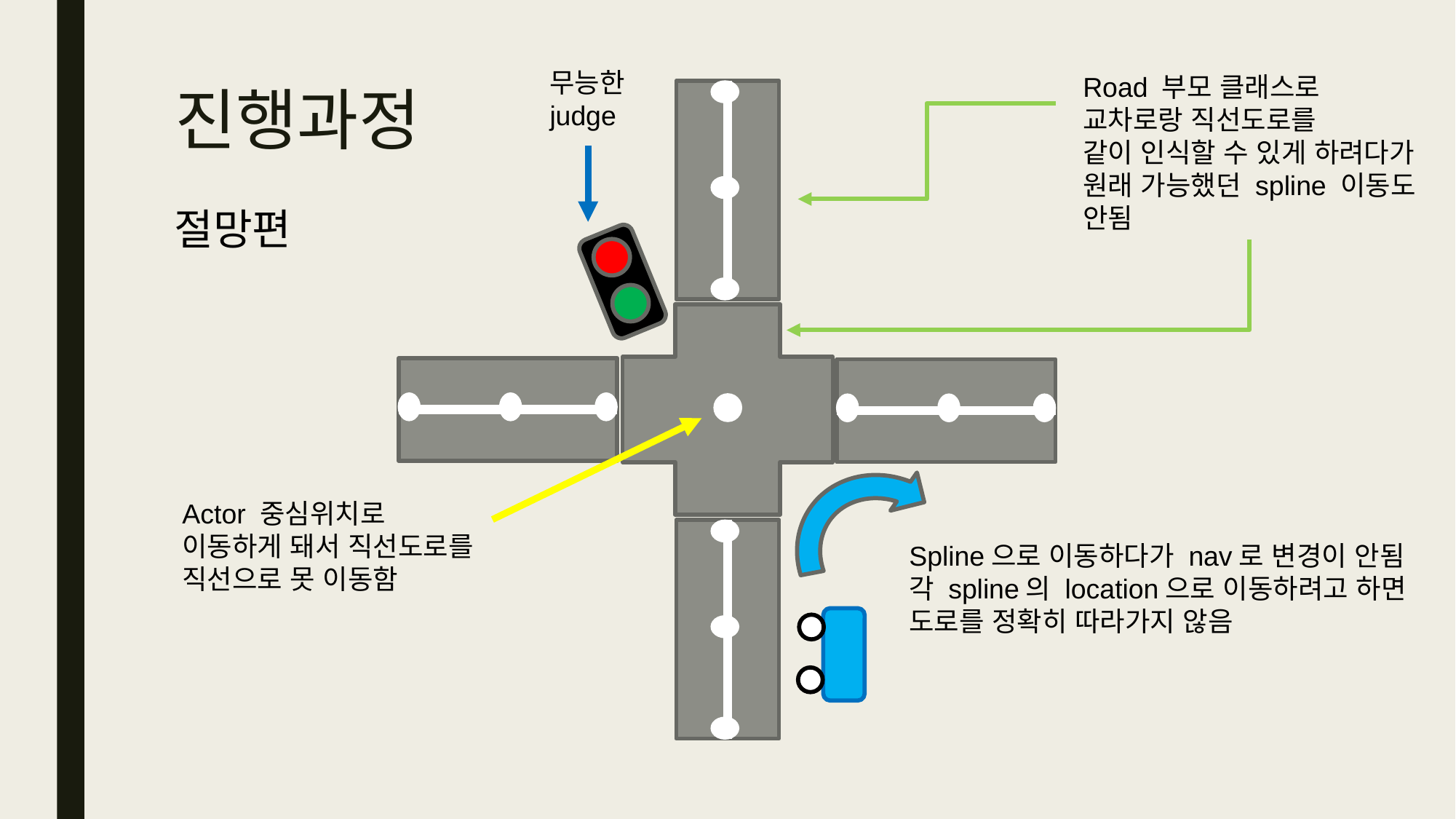

무능한 judge
Road 부모 클래스로
교차로랑 직선도로를
같이 인식할 수 있게 하려다가
원래 가능했던 spline 이동도
안됨

# 진행과정
절망편

Actor 중심위치로 이동하게 돼서 직선도로를 직선으로 못 이동함

Spline으로 이동하다가 nav로 변경이 안됨
각 spline의 location으로 이동하려고 하면
도로를 정확히 따라가지 않음